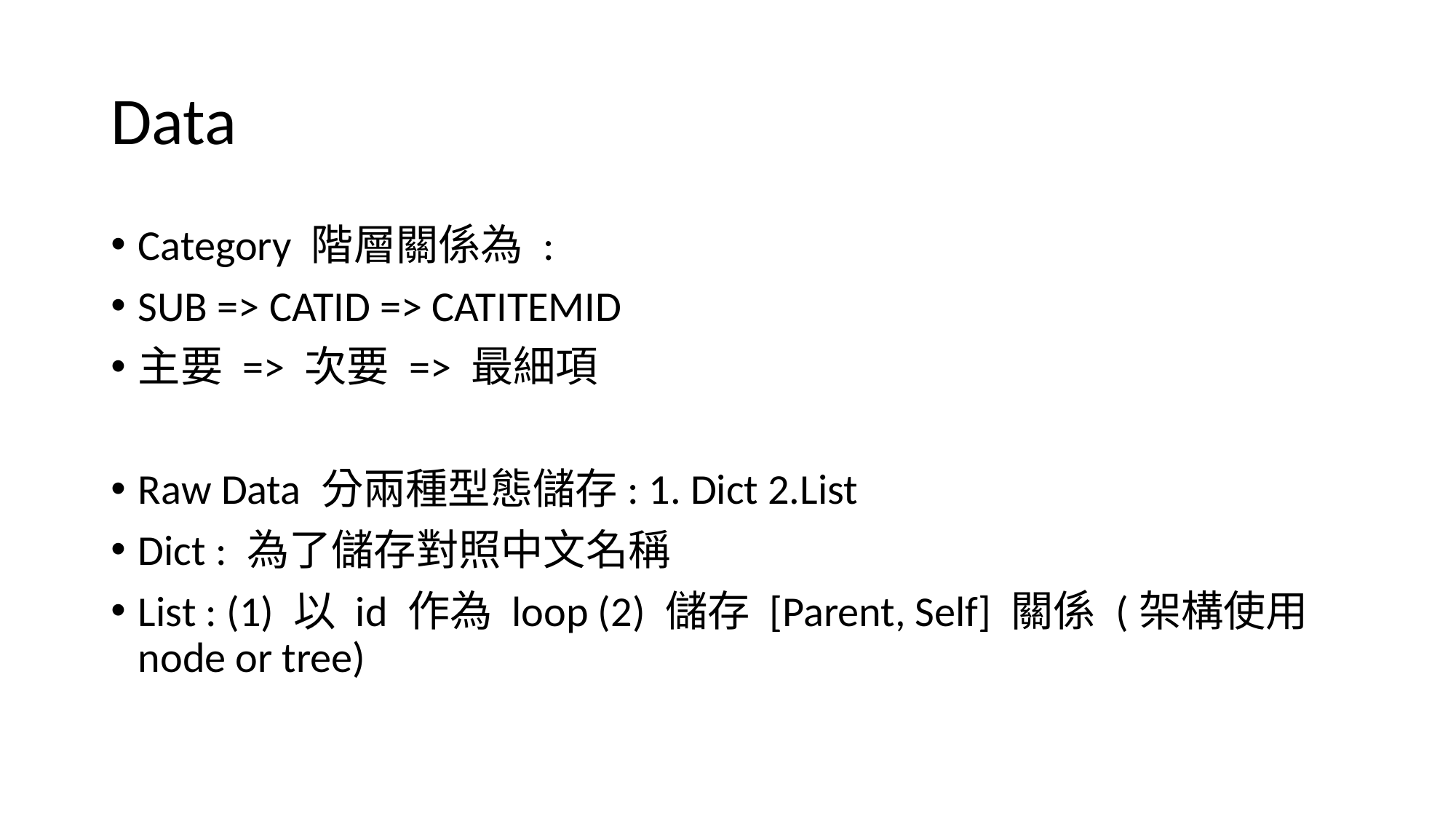

# Data
Category 階層關係為 :
SUB => CATID => CATITEMID
主要 => 次要 => 最細項

Raw Data 分兩種型態儲存: 1. Dict 2.List
Dict : 為了儲存對照中文名稱
List : (1) 以 id 作為 loop (2) 儲存 [Parent, Self] 關係 (架構使用 node or tree)